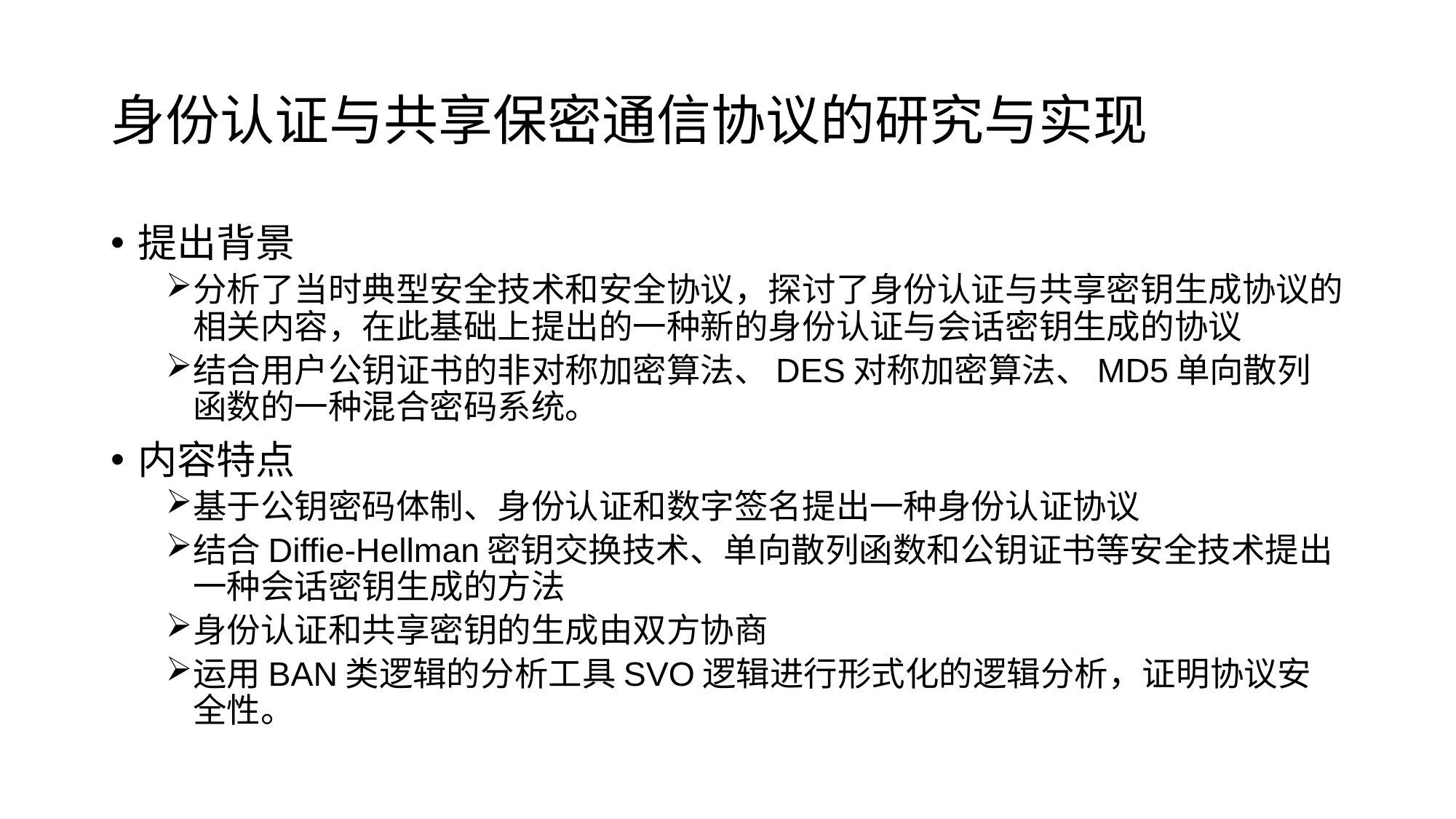

# 身份认证与共享保密通信协议的研究与实现
提出背景
分析了当时典型安全技术和安全协议，探讨了身份认证与共享密钥生成协议的相关内容，在此基础上提出的一种新的身份认证与会话密钥生成的协议
结合用户公钥证书的非对称加密算法、DES对称加密算法、MD5单向散列函数的一种混合密码系统。
内容特点
基于公钥密码体制、身份认证和数字签名提出一种身份认证协议
结合Diffie-Hellman密钥交换技术、单向散列函数和公钥证书等安全技术提出一种会话密钥生成的方法
身份认证和共享密钥的生成由双方协商
运用BAN类逻辑的分析工具SVO逻辑进行形式化的逻辑分析，证明协议安全性。